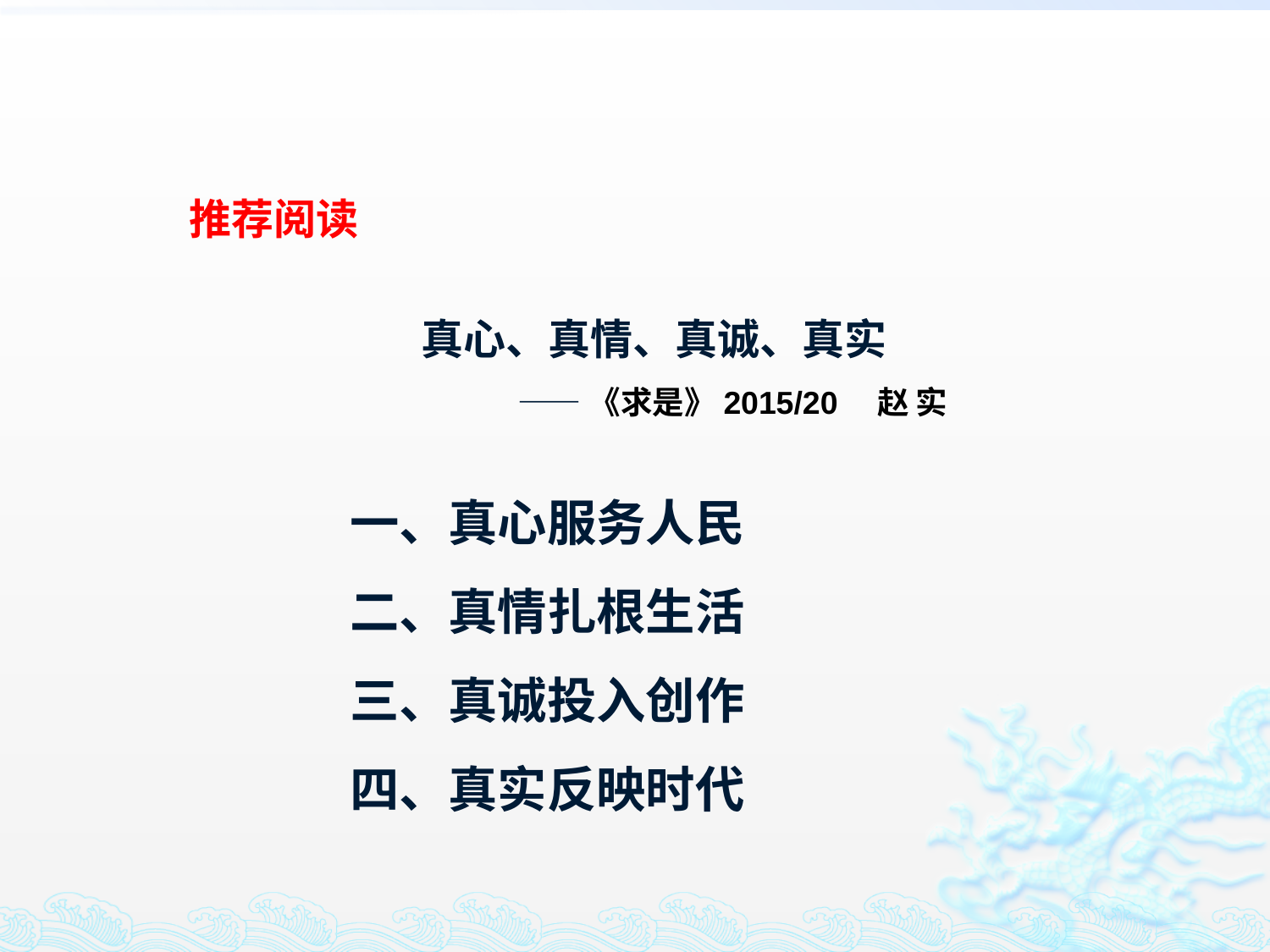

推荐阅读
真心、真情、真诚、真实
                      ——《求是》2015/20　赵 实
一、真心服务人民
二、真情扎根生活
三、真诚投入创作
四、真实反映时代